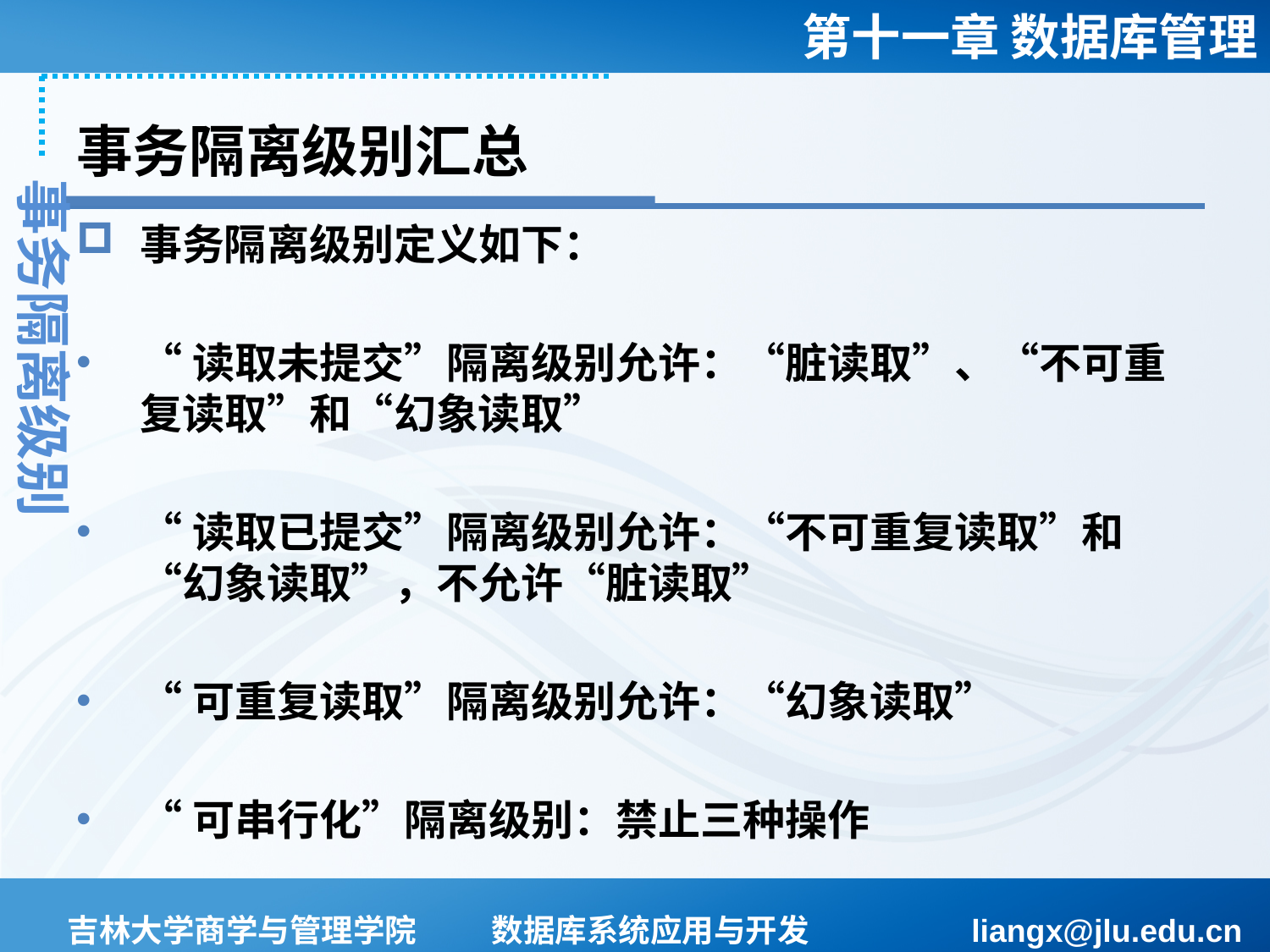

# 事务隔离级别汇总
事务隔离级别
事务隔离级别定义如下：

“读取未提交”隔离级别允许：“脏读取”、“不可重复读取”和“幻象读取”

“读取已提交”隔离级别允许：“不可重复读取”和“幻象读取”，不允许“脏读取”

“可重复读取”隔离级别允许：“幻象读取”

“可串行化”隔离级别：禁止三种操作